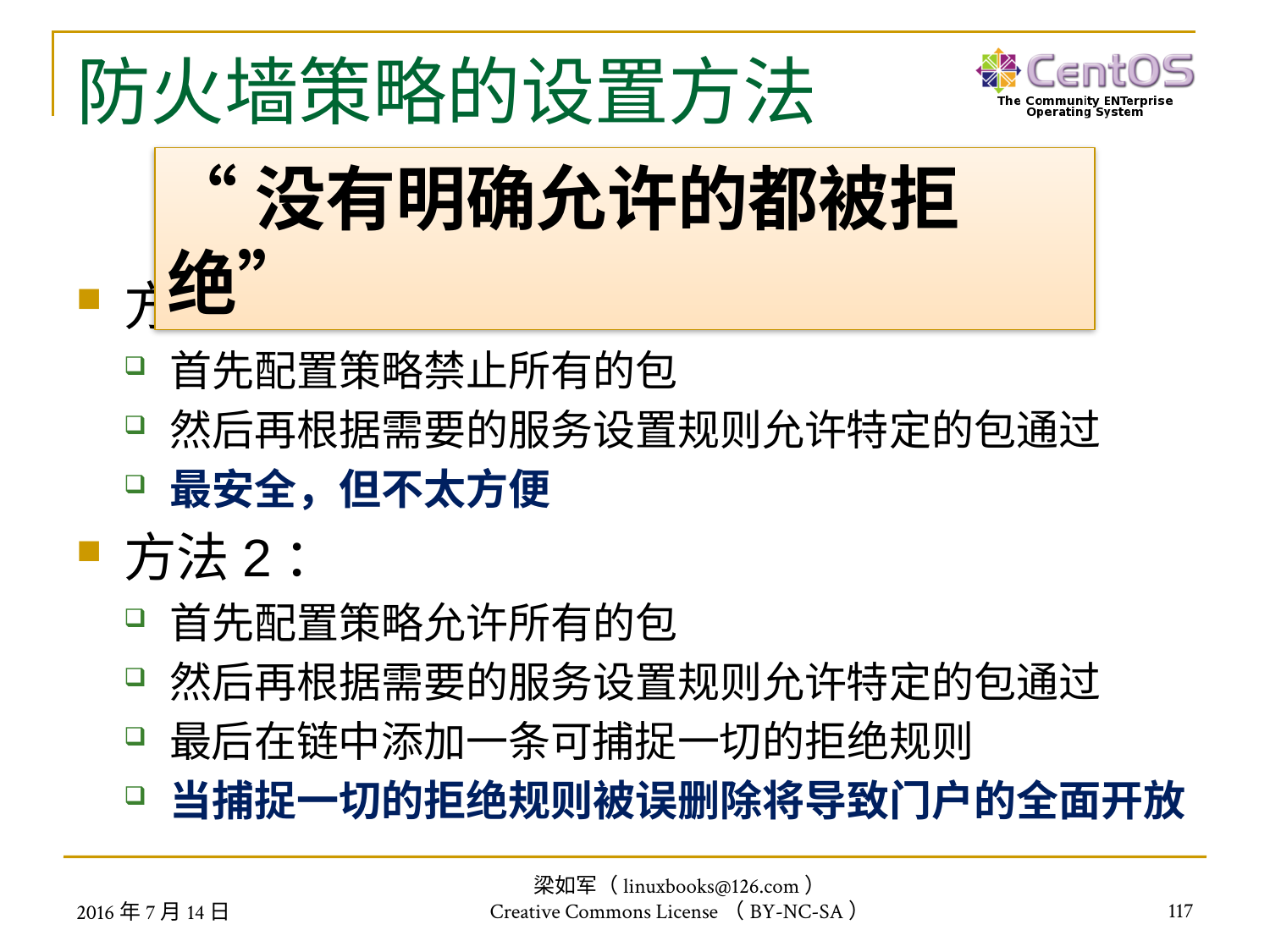

# 防火墙策略的设置方法
“没有明确允许的都被拒绝”
方法1：
首先配置策略禁止所有的包
然后再根据需要的服务设置规则允许特定的包通过
最安全，但不太方便
方法2：
首先配置策略允许所有的包
然后再根据需要的服务设置规则允许特定的包通过
最后在链中添加一条可捕捉一切的拒绝规则
当捕捉一切的拒绝规则被误删除将导致门户的全面开放
梁如军（linuxbooks@126.com）
Creative Commons License（BY-NC-SA）
2016年7月14日
117